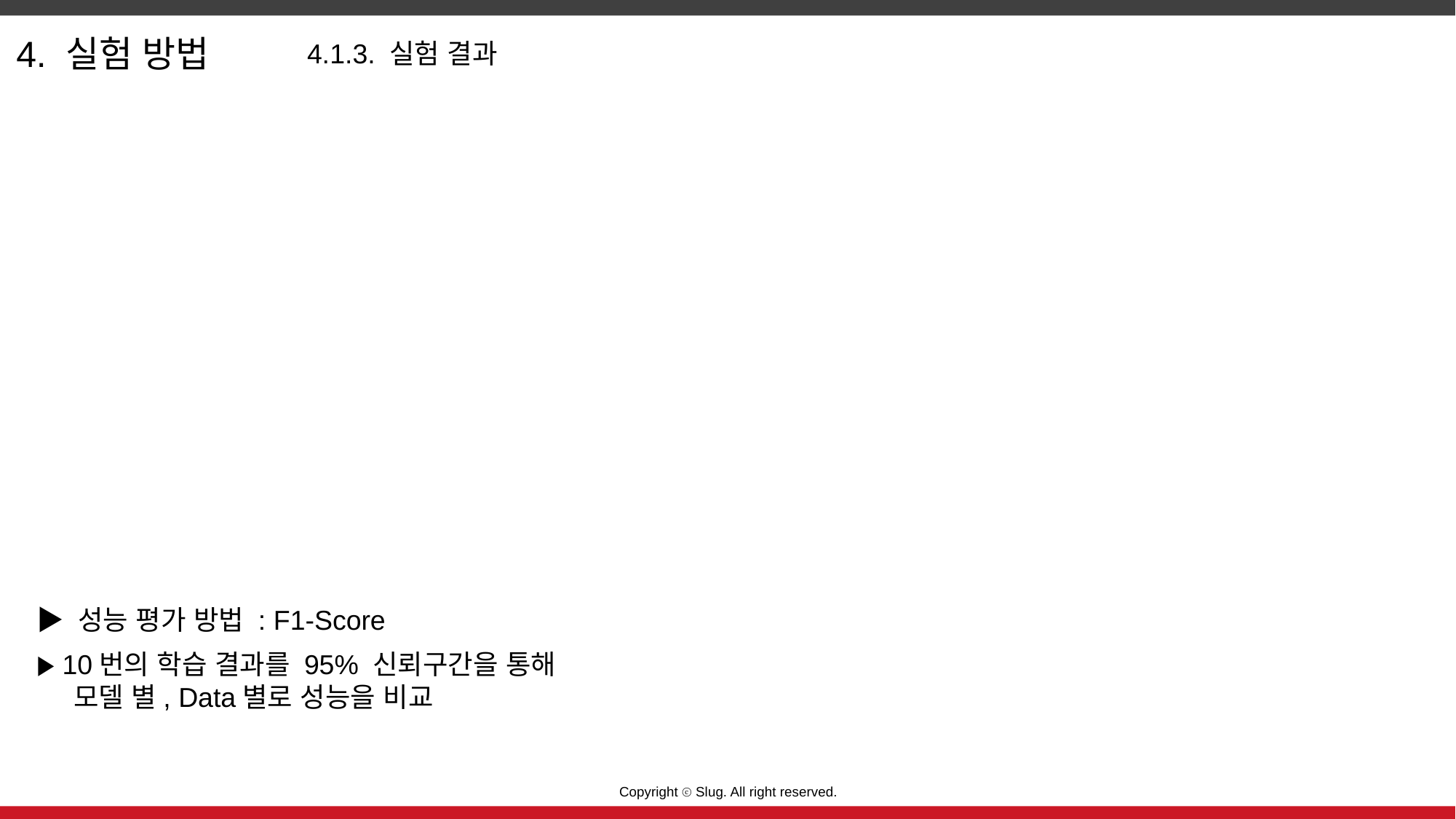

4. 실험 방법
4.1.3. 실험 결과
▶ 성능 평가 방법 : F1-Score
▶ 10번의 학습 결과를 95% 신뢰구간을 통해
    모델 별, Data별로 성능을 비교